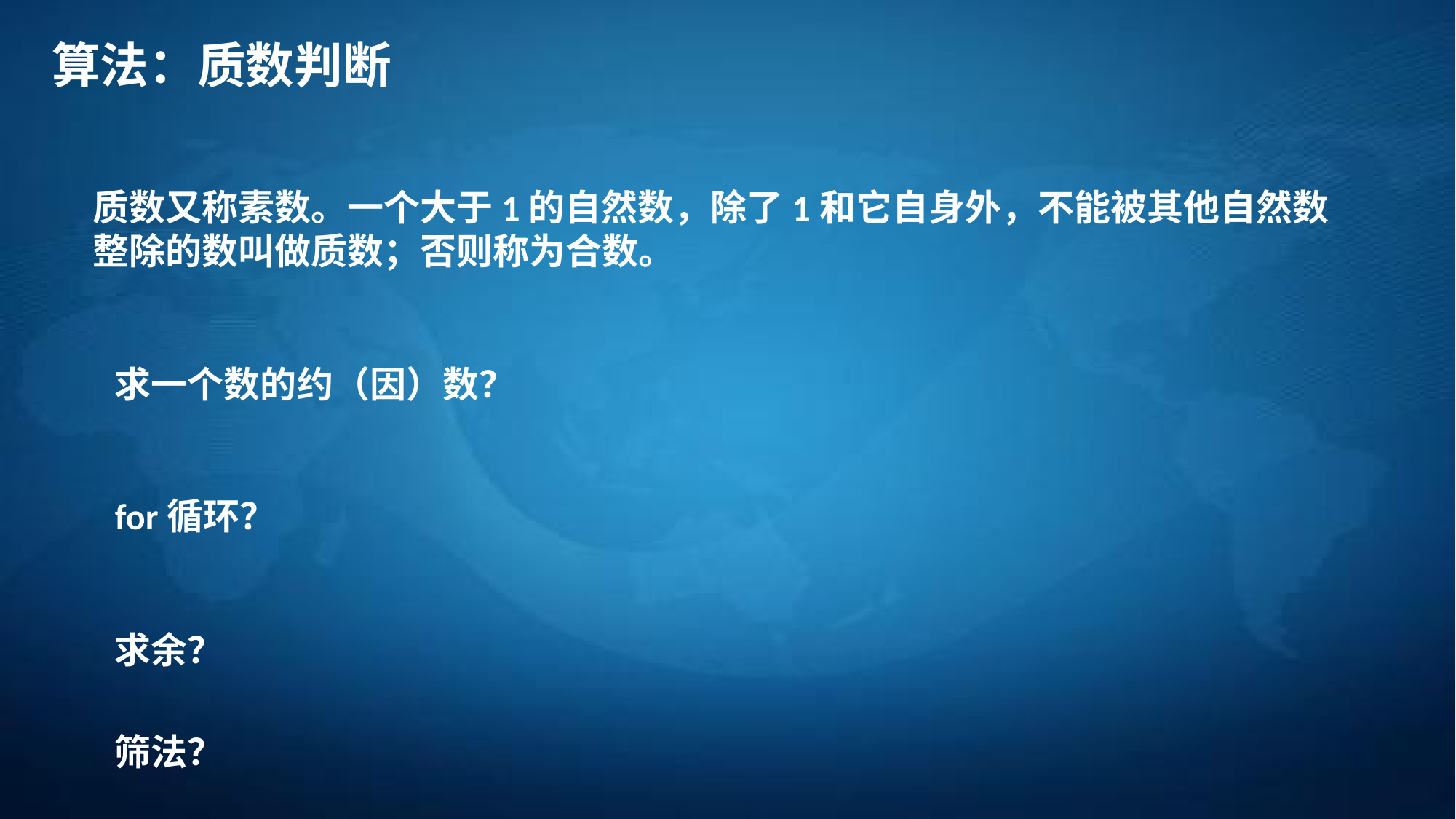

算法：质数判断
质数又称素数。一个大于1的自然数，除了1和它自身外，不能被其他自然数整除的数叫做质数；否则称为合数。
求一个数的约（因）数？
for循环？
求余？
筛法？